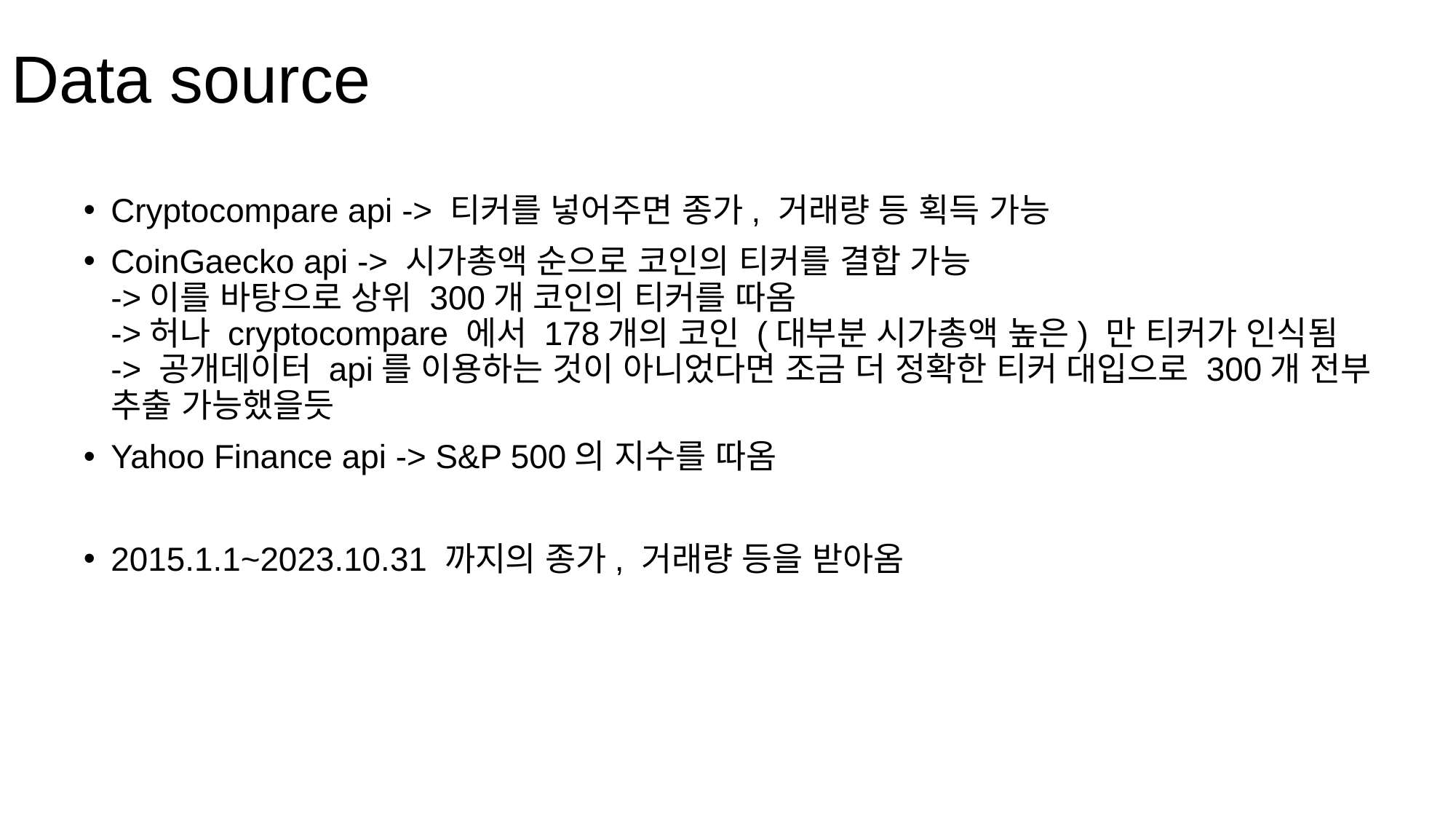

# Data source
Cryptocompare api -> 티커를 넣어주면 종가, 거래량 등 획득 가능
CoinGaecko api -> 시가총액 순으로 코인의 티커를 결합 가능
->이를 바탕으로 상위 300개 코인의 티커를 따옴
->허나 cryptocompare 에서 178개의 코인 (대부분 시가총액 높은) 만 티커가 인식됨
-> 공개데이터 api를 이용하는 것이 아니었다면 조금 더 정확한 티커 대입으로 300개 전부 추출 가능했을듯
Yahoo Finance api -> S&P 500의 지수를 따옴

2015.1.1~2023.10.31 까지의 종가, 거래량 등을 받아옴